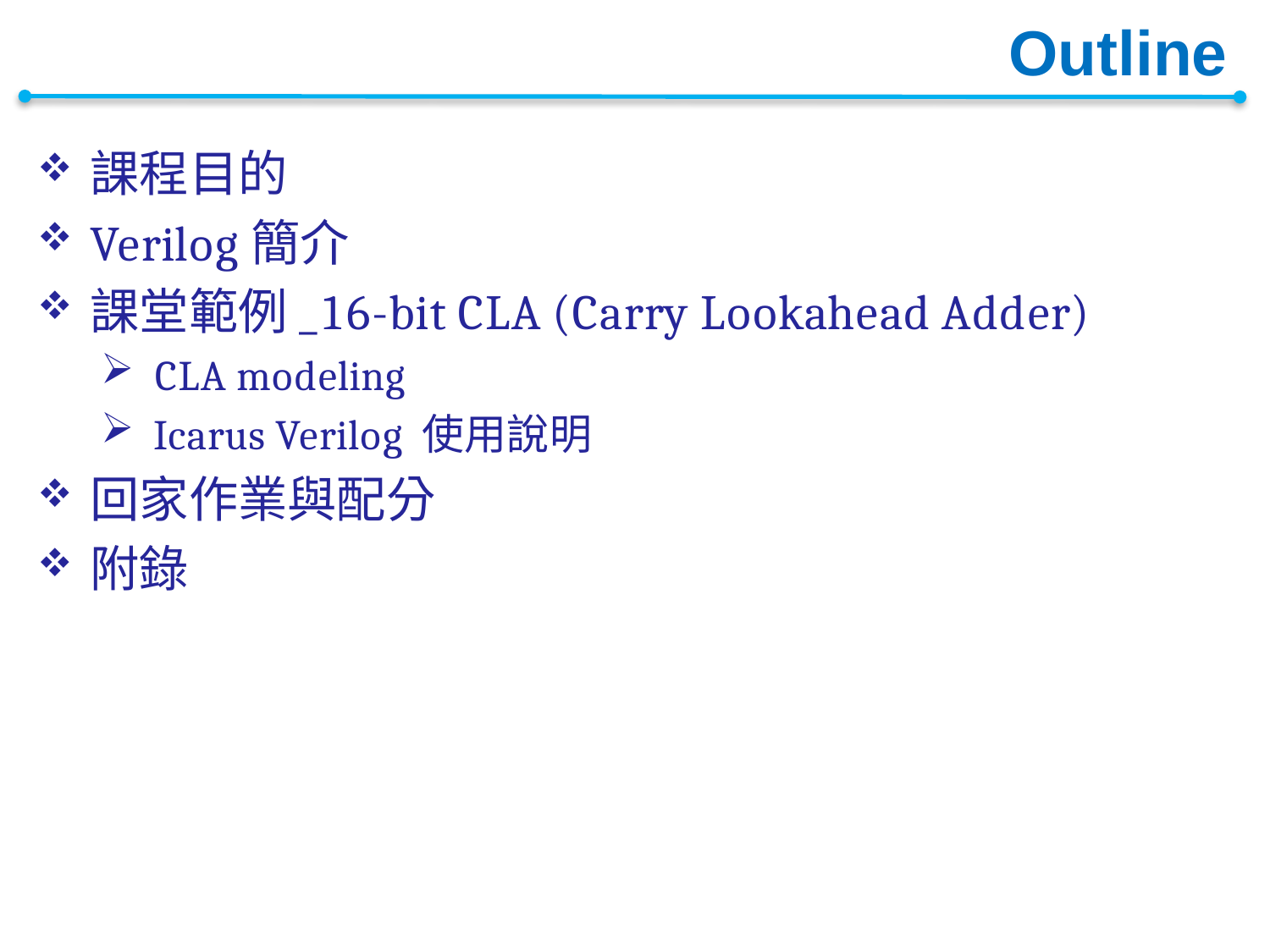

# Outline
課程目的
Verilog簡介
課堂範例_16-bit CLA (Carry Lookahead Adder)
CLA modeling
Icarus Verilog 使用說明
回家作業與配分
附錄